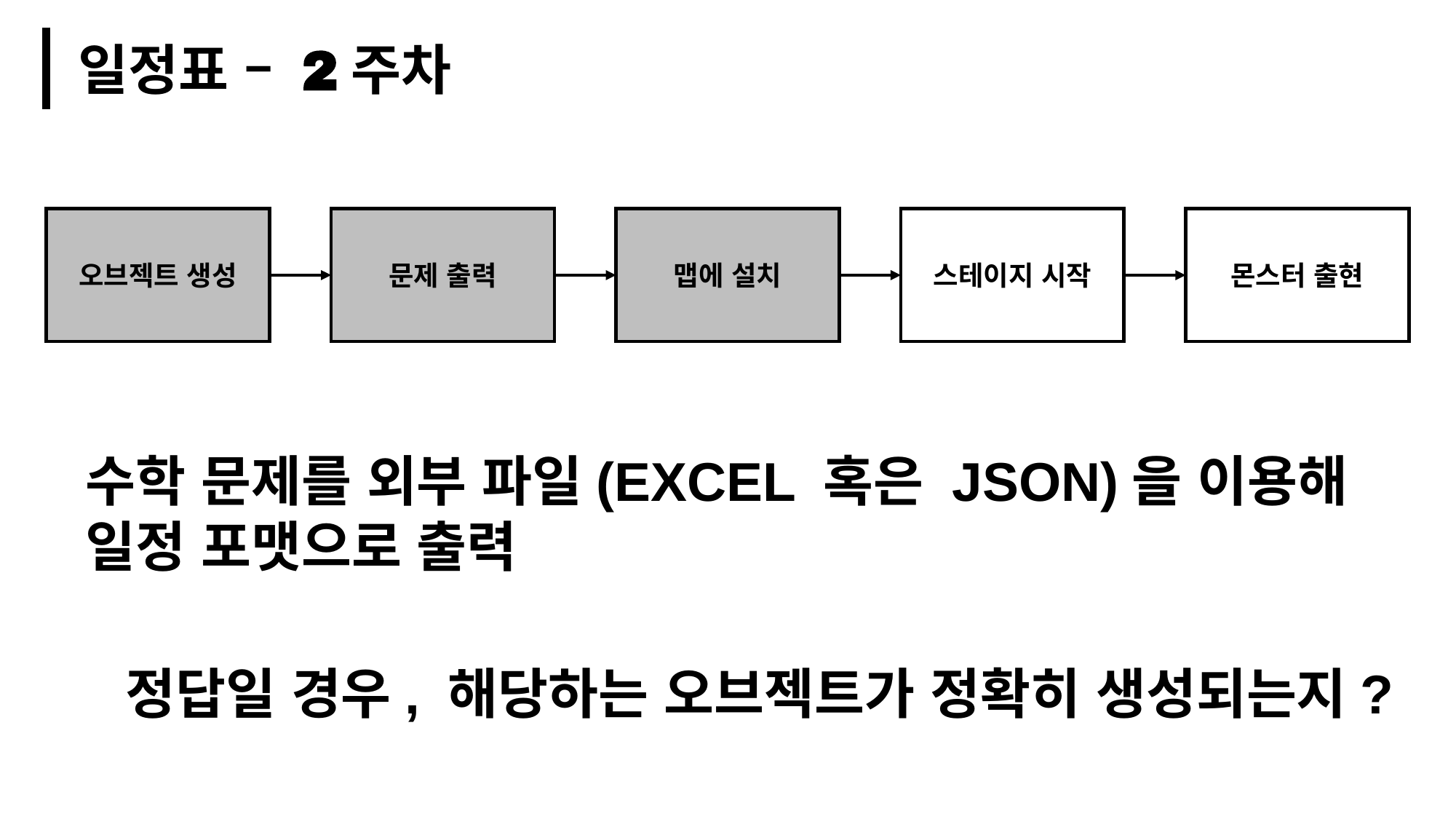

일정표 – 2주차
문제 출력
맵에 설치
스테이지 시작
몬스터 출현
오브젝트 생성
수학 문제를 외부 파일(EXCEL 혹은 JSON)을 이용해 일정 포맷으로 출력
정답일 경우, 해당하는 오브젝트가 정확히 생성되는지?